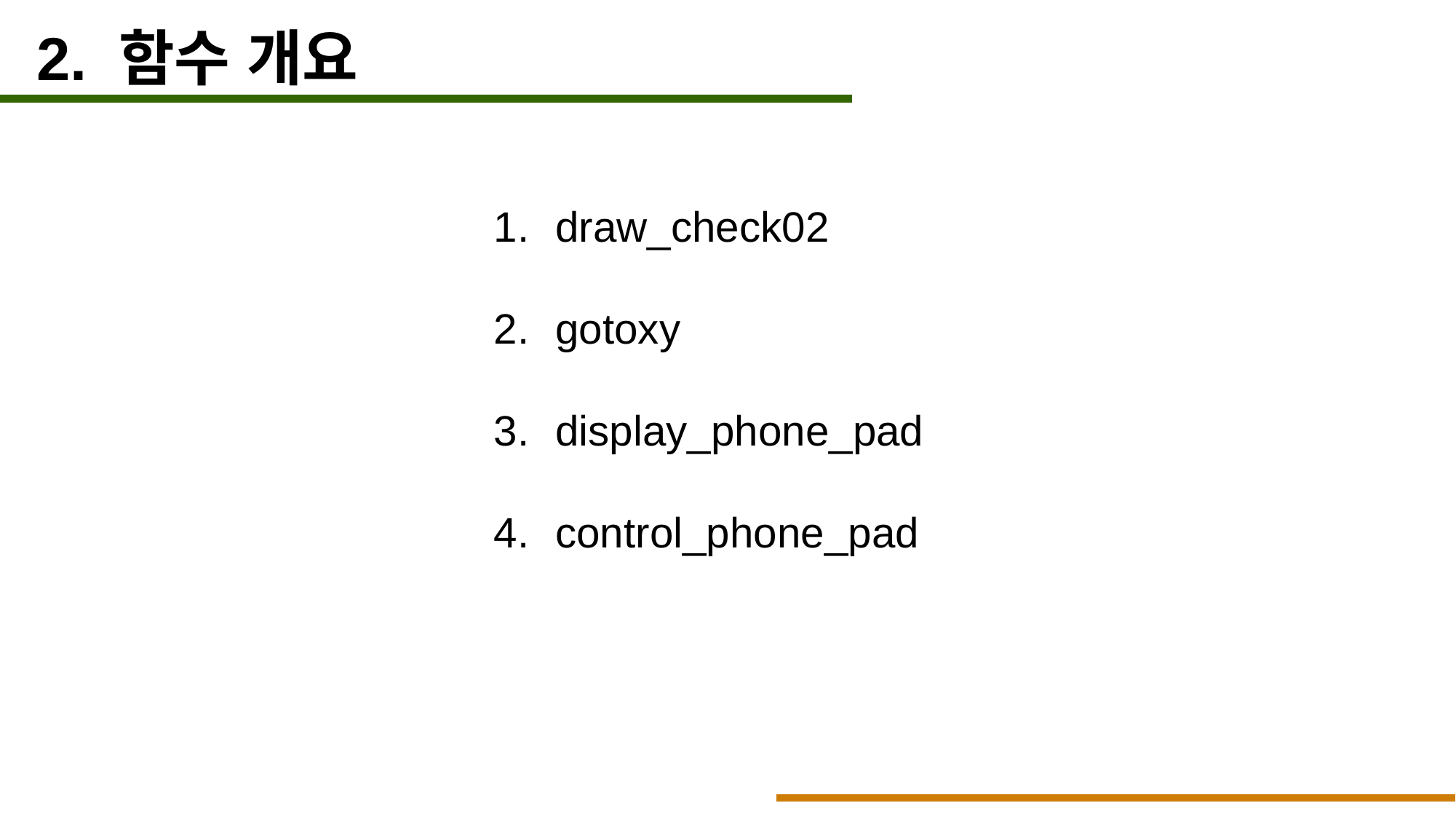

2. 함수 개요
draw_check02

gotoxy

display_phone_pad

control_phone_pad